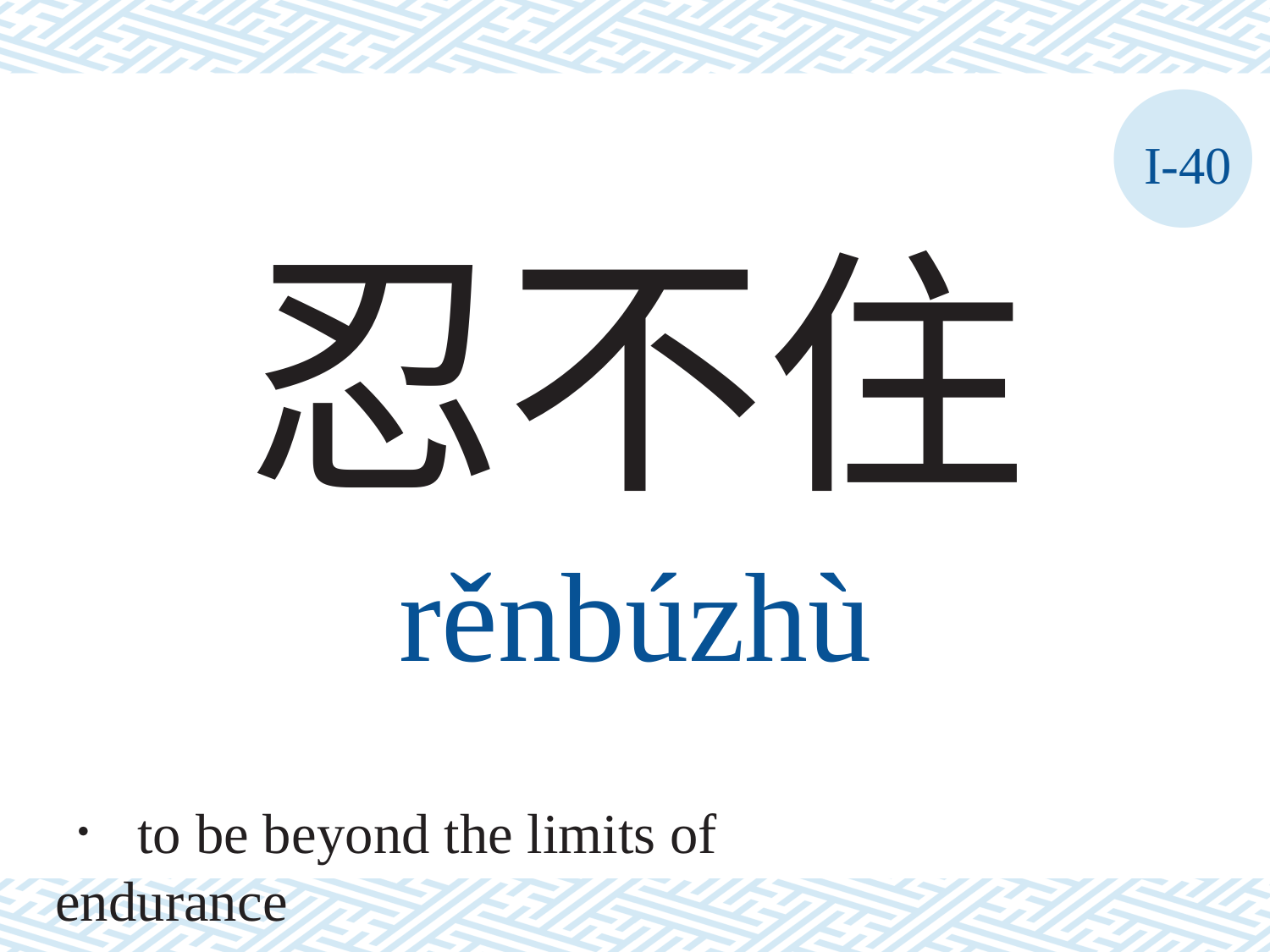

I-40
忍不住
rěnbúzhù
． to be beyond the limits of endurance